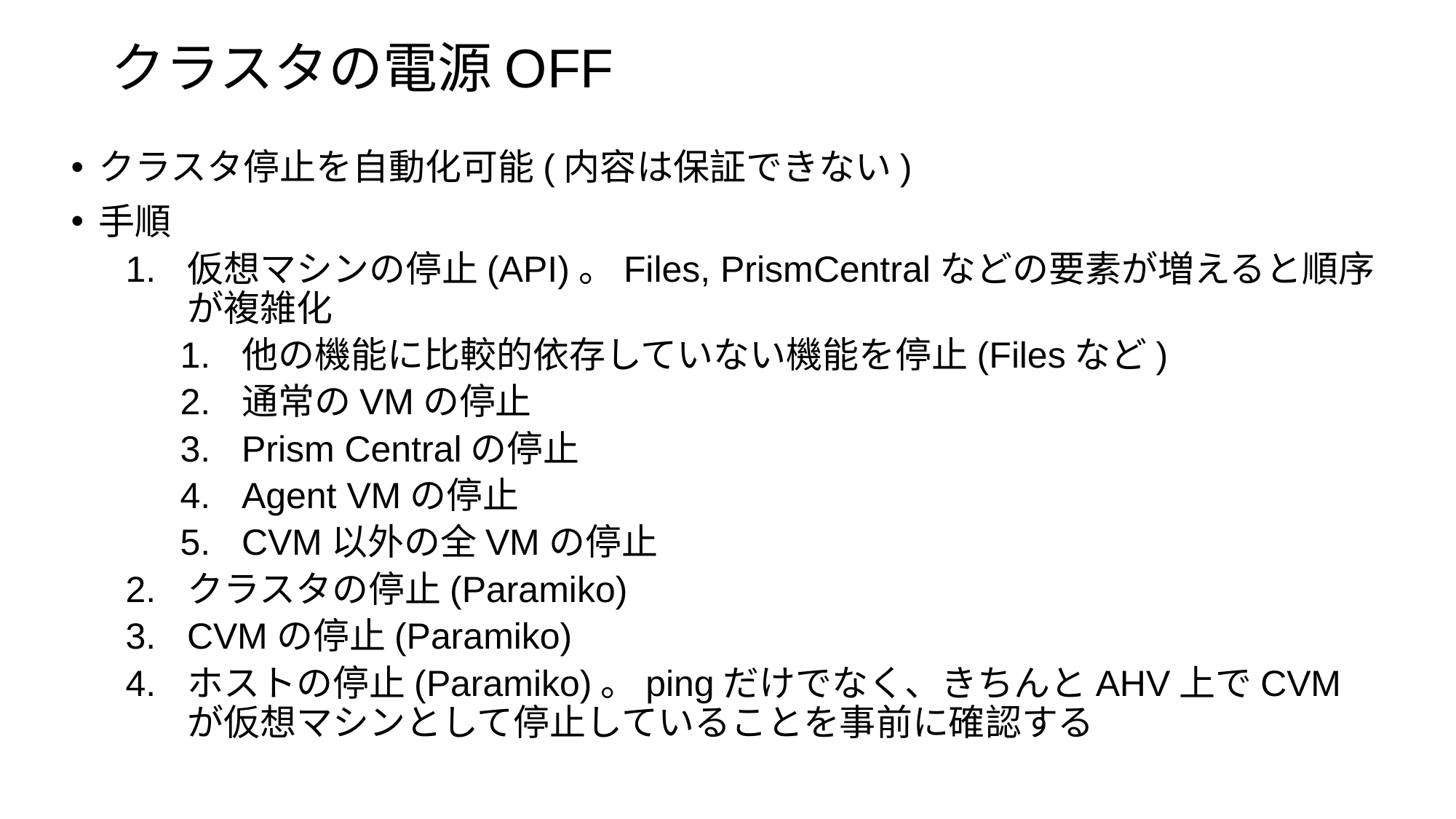

# クラスタの電源OFF
クラスタ停止を自動化可能(内容は保証できない)
手順
仮想マシンの停止(API)。Files, PrismCentralなどの要素が増えると順序が複雑化
他の機能に比較的依存していない機能を停止(Filesなど)
通常のVMの停止
Prism Centralの停止
Agent VMの停止
CVM以外の全VMの停止
クラスタの停止(Paramiko)
CVMの停止(Paramiko)
ホストの停止(Paramiko)。pingだけでなく、きちんとAHV上でCVMが仮想マシンとして停止していることを事前に確認する